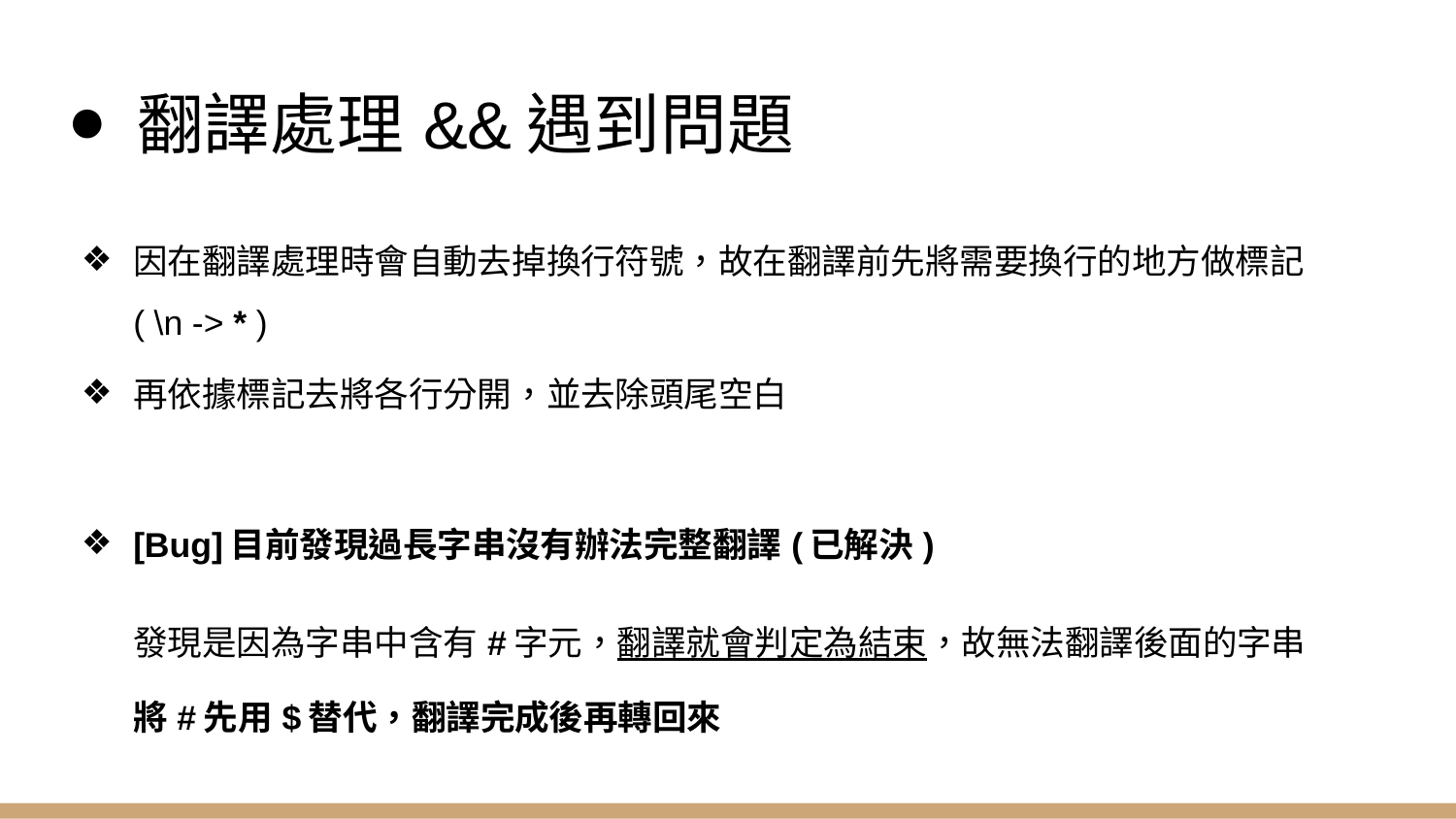

# 翻譯處理&&遇到問題
因在翻譯處理時會自動去掉換行符號，故在翻譯前先將需要換行的地方做標記
( \n -> * )
再依據標記去將各行分開，並去除頭尾空白
[Bug]目前發現過長字串沒有辦法完整翻譯(已解決)
發現是因為字串中含有#字元，翻譯就會判定為結束，故無法翻譯後面的字串
將#先用$替代，翻譯完成後再轉回來